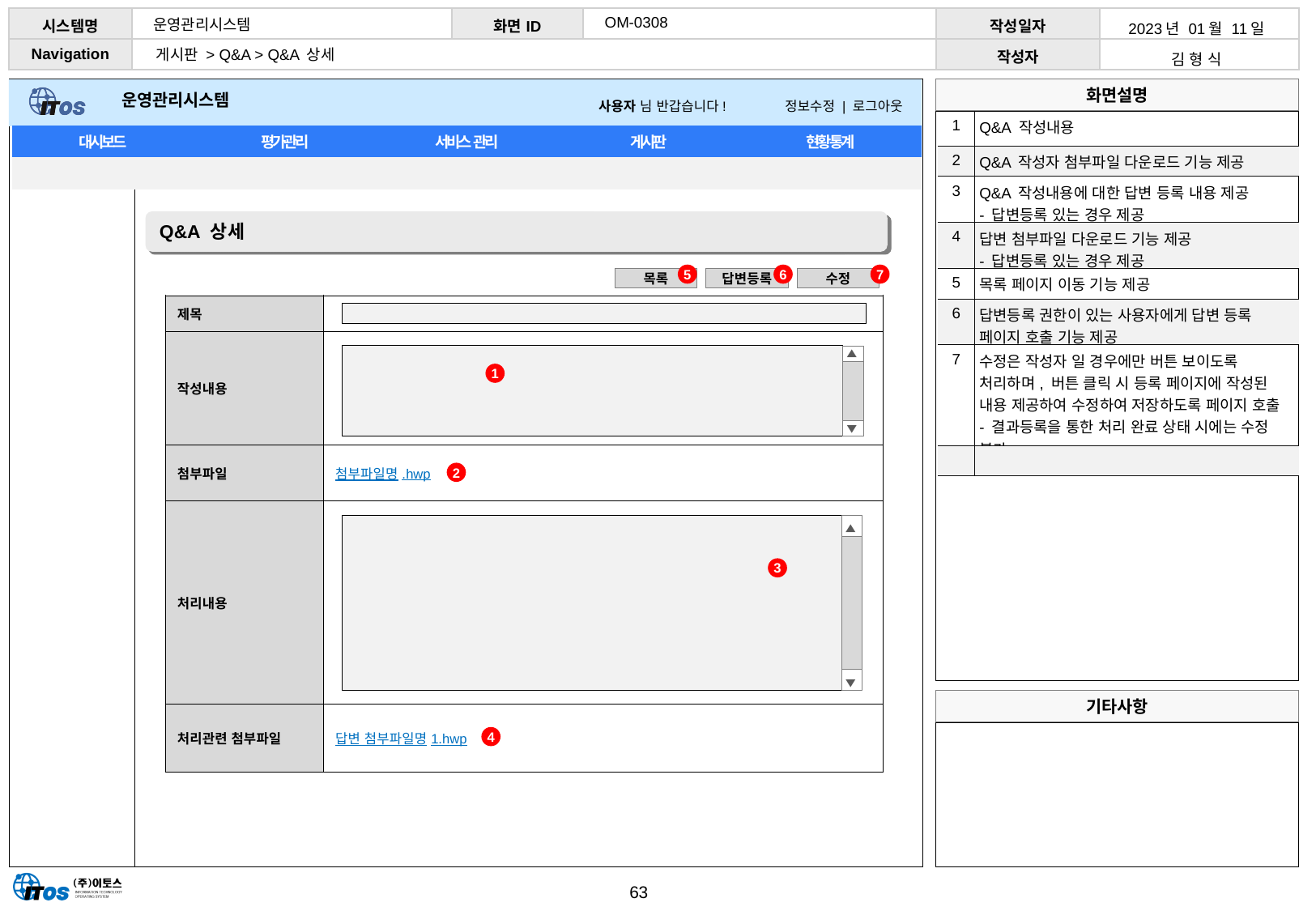

OM-0308
운영관리시스템
| 2023년 01월 11일 |
| --- |
| 김 형 식 |
게시판 > Q&A > Q&A 상세
| 1 | Q&A 작성내용 |
| --- | --- |
| 2 | Q&A 작성자 첨부파일 다운로드 기능 제공 |
| 3 | Q&A 작성내용에 대한 답변 등록 내용 제공 - 답변등록 있는 경우 제공 |
| 4 | 답변 첨부파일 다운로드 기능 제공 - 답변등록 있는 경우 제공 |
| 5 | 목록 페이지 이동 기능 제공 |
| 6 | 답변등록 권한이 있는 사용자에게 답변 등록 페이지 호출 기능 제공 |
| 7 | 수정은 작성자 일 경우에만 버튼 보이도록 처리하며, 버튼 클릭 시 등록 페이지에 작성된 내용 제공하여 수정하여 저장하도록 페이지 호출 - 결과등록을 통한 처리 완료 상태 시에는 수정 불가 |
|  |  |
Q&A 상세
5
6
7
목록
답변등록
수정
| 제목 |  |
| --- | --- |
| 작성내용 |  |
| 첨부파일 | 첨부파일명.hwp |
| 처리내용 |  |
| 처리관련 첨부파일 | 답변 첨부파일명1.hwp |

◀

▶
1
2
◀

▶

3
4